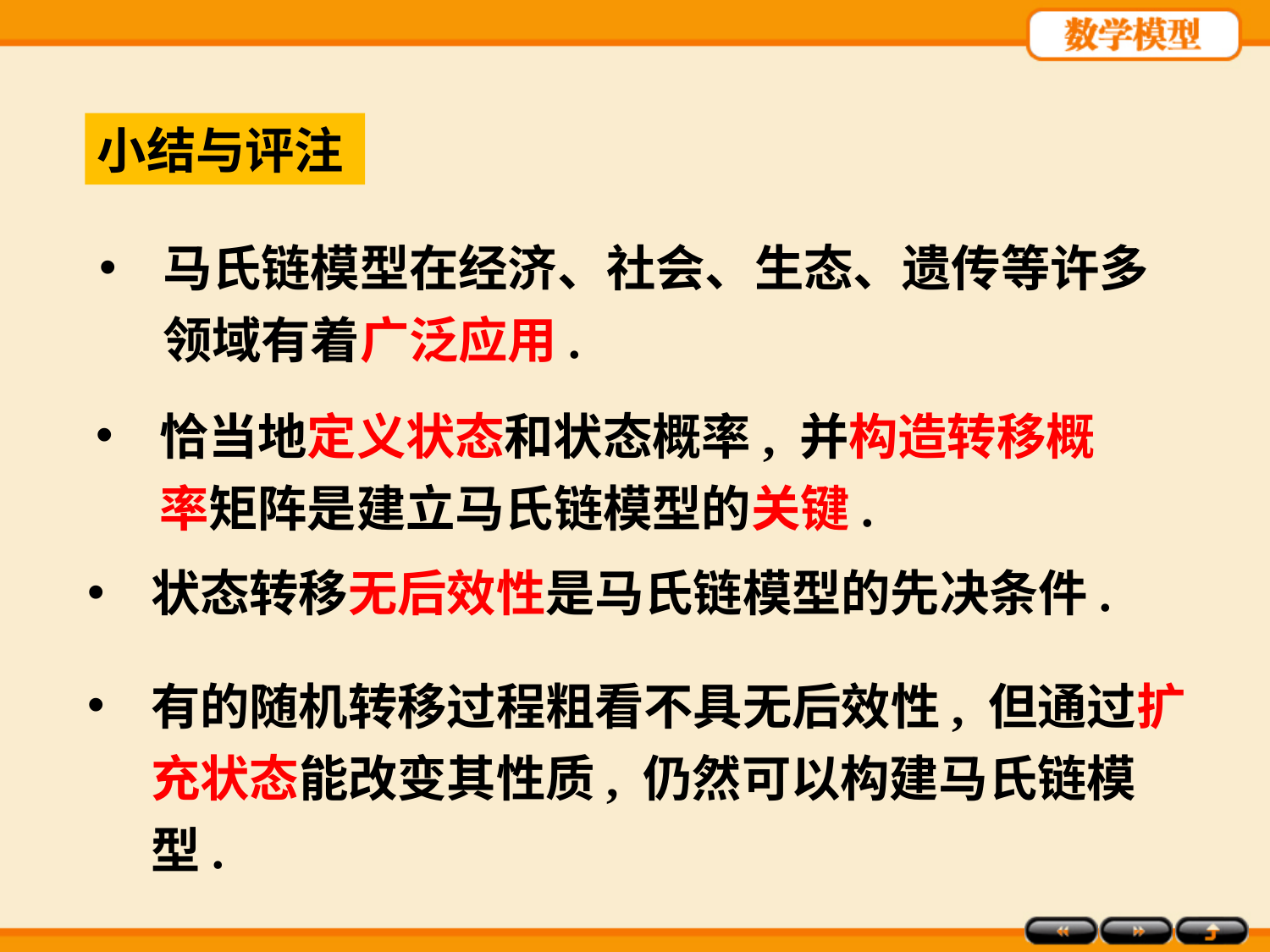

小结与评注
马氏链模型在经济、社会、生态、遗传等许多领域有着广泛应用.
恰当地定义状态和状态概率, 并构造转移概率矩阵是建立马氏链模型的关键.
状态转移无后效性是马氏链模型的先决条件.
有的随机转移过程粗看不具无后效性, 但通过扩充状态能改变其性质, 仍然可以构建马氏链模型.